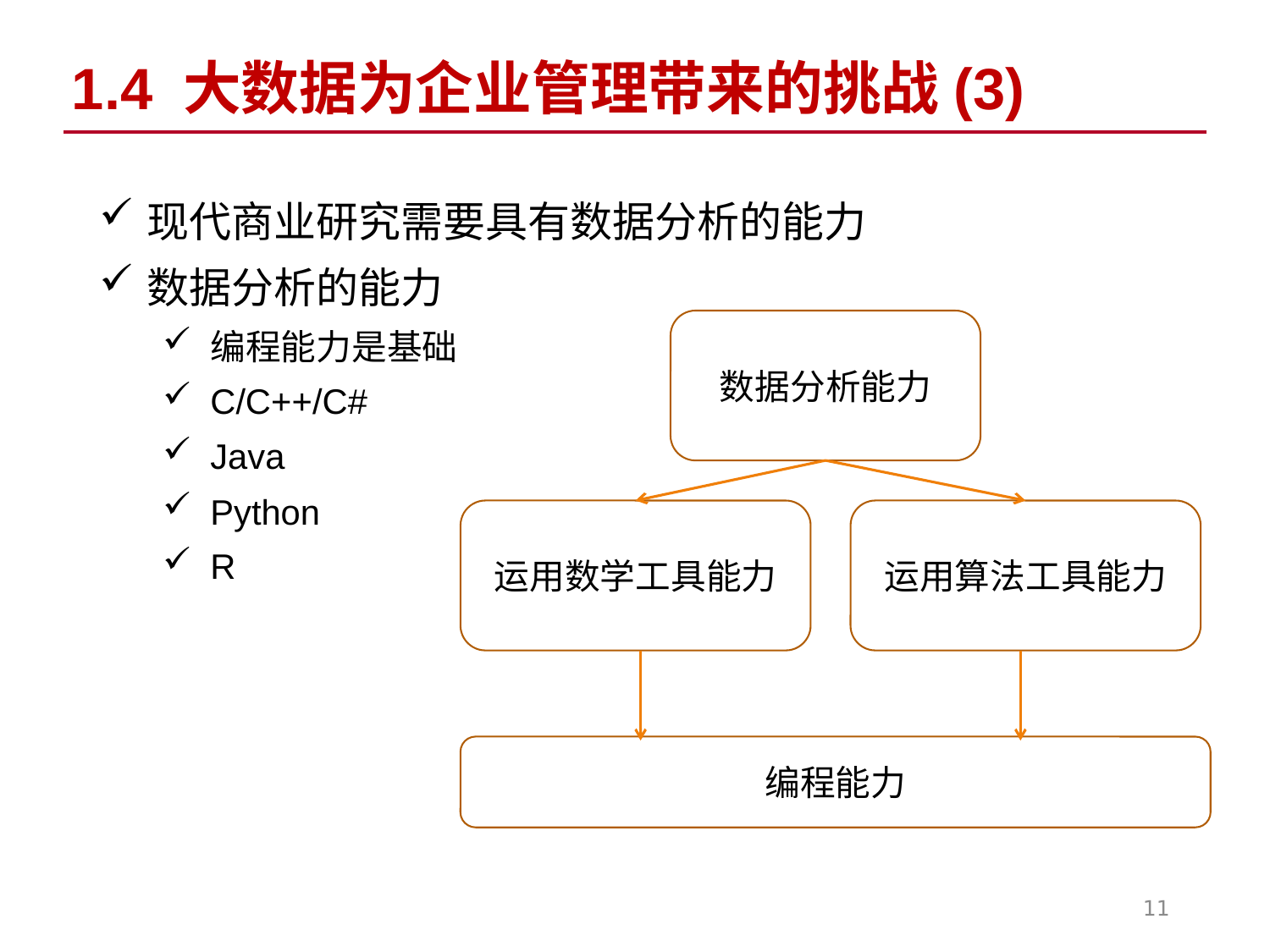

1.4 大数据为企业管理带来的挑战(3)
现代商业研究需要具有数据分析的能力
数据分析的能力
编程能力是基础
C/C++/C#
Java
Python
R
数据分析能力
运用数学工具能力
运用算法工具能力
编程能力
11